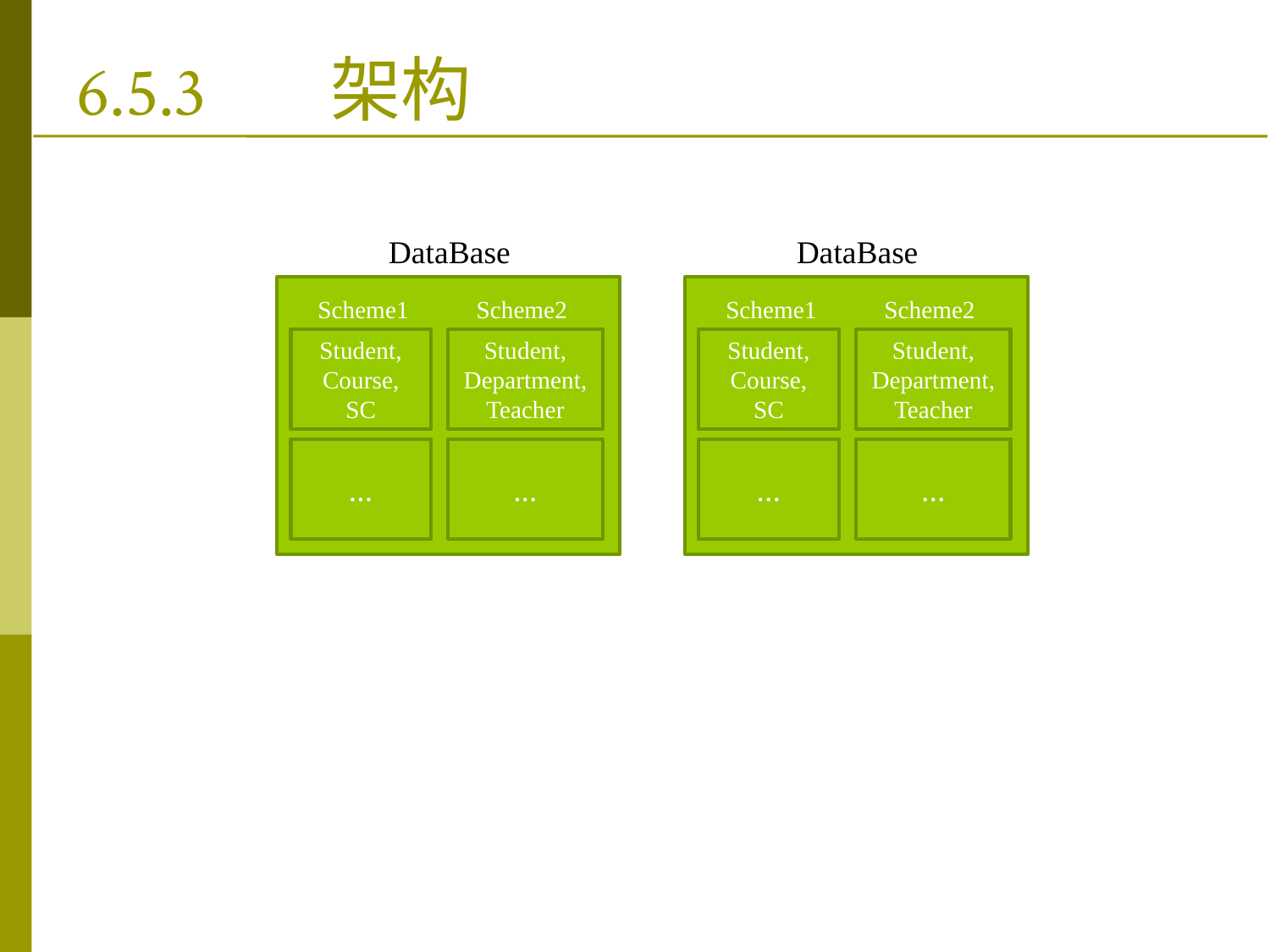

# 6.5.3	架构
DataBase
DataBase

Scheme1           Scheme2
Scheme1           Scheme2
Student,
Course,
SC
Student,
Department,
Teacher
Student,
Course,
SC
Student,
Department,
Teacher
...
...
...
...